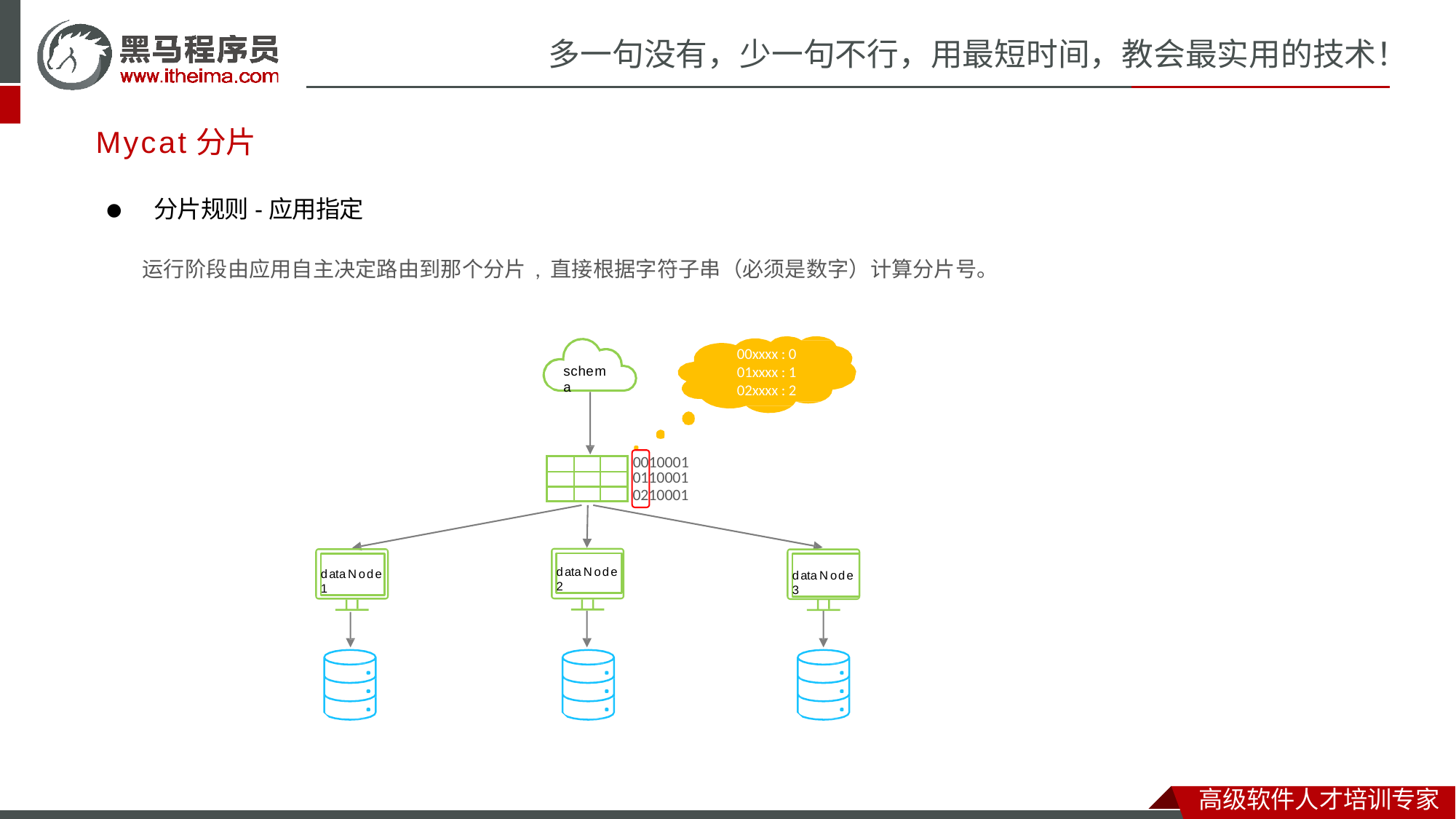

# 多一句没有，少一句不行，用最短时间，教会最实用的技术！

Mycat分片
⚫	分片规则-应用指定

运行阶段由应用自主决定路由到那个分片, 直接根据字符子串（必须是数字）计算分片号。

00xxxx : 0
01xxxx : 1
02xxxx : 2
schema

0010001
0110001
0210001
|  |  |  |
| --- | --- | --- |
|  |  |  |
|  |  |  |

dataNode2
dataNode1
dataNode3

高级软件人才培训专家